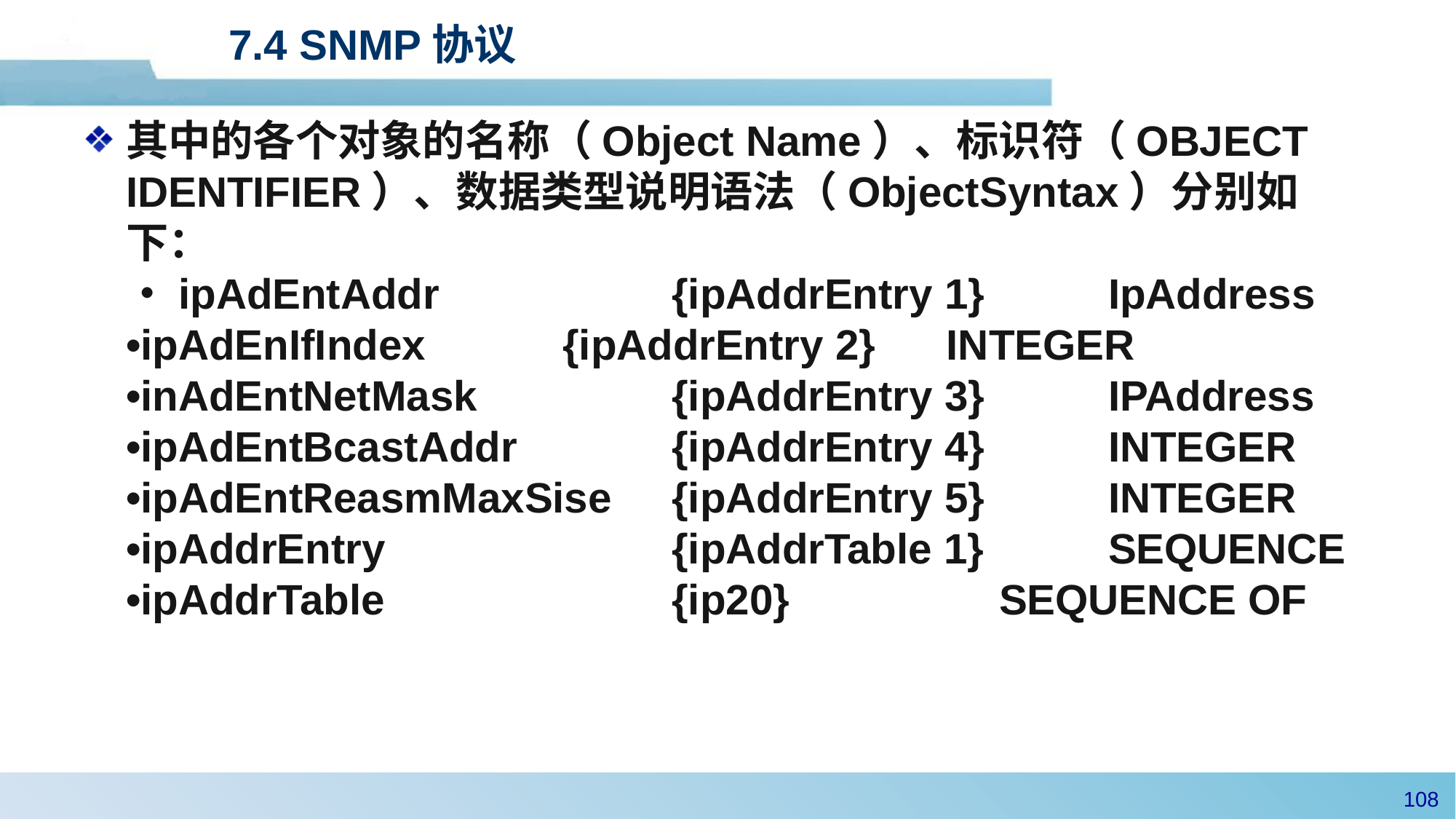

# 7.4 SNMP协议
其中的各个对象的名称（Object Name）、标识符（OBJECT IDENTIFIER）、数据类型说明语法（ObjectSyntax）分别如下：
•ipAdEntAddr			{ipAddrEntry 1}		IpAddress
•ipAdEnIfIndex		{ipAddrEntry 2}      INTEGER
•inAdEntNetMask		{ipAddrEntry 3}		IPAddress
•ipAdEntBcastAddr		{ipAddrEntry 4}		INTEGER
•ipAdEntReasmMaxSise 	{ipAddrEntry 5}		INTEGER
•ipAddrEntry			{ipAddrTable 1}		SEQUENCE
•ipAddrTable 			{ip20}           	SEQUENCE OF
108